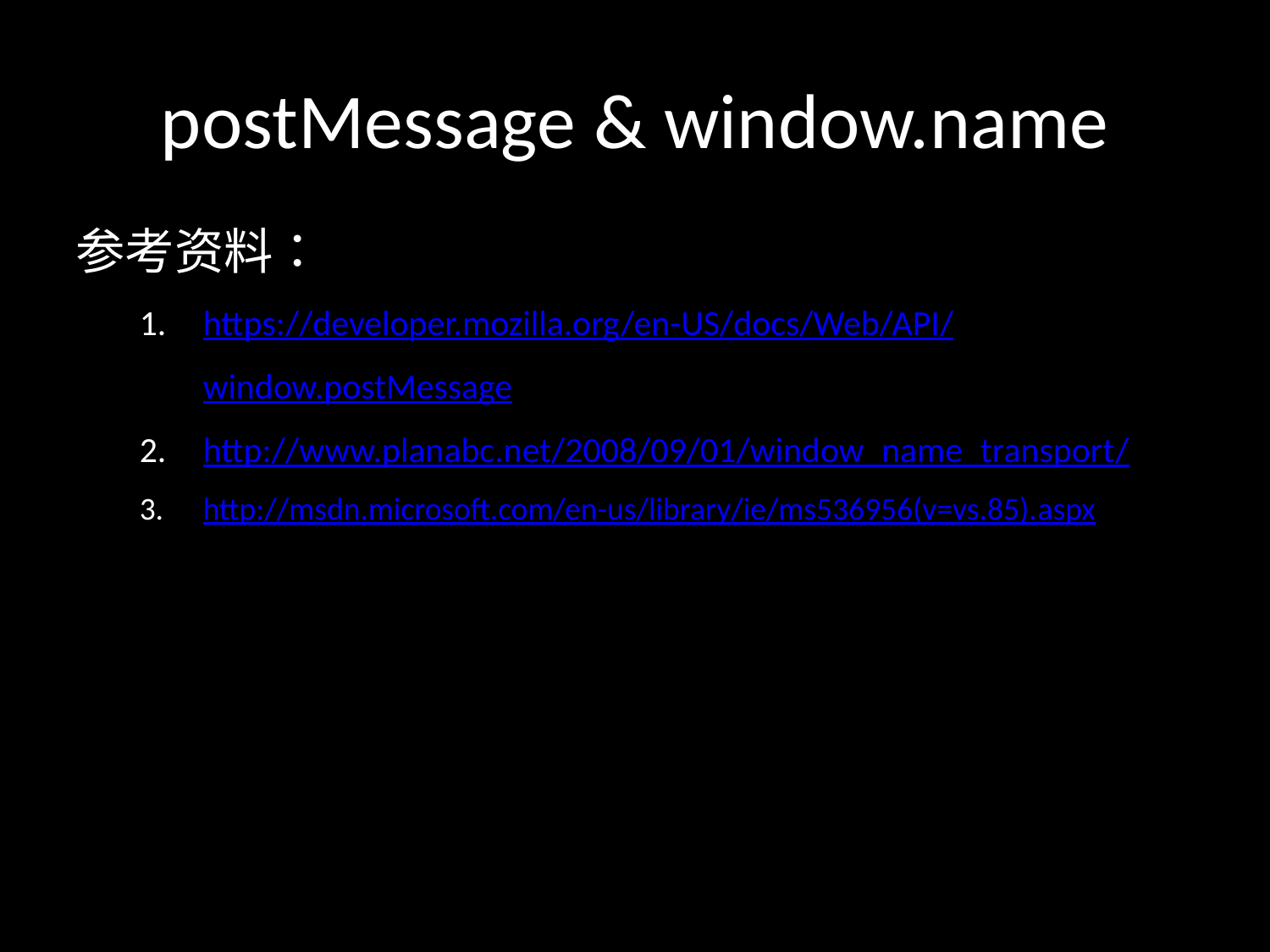

# postMessage & window.name
参考资料：
https://developer.mozilla.org/en-US/docs/Web/API/window.postMessage
http://www.planabc.net/2008/09/01/window_name_transport/
http://msdn.microsoft.com/en-us/library/ie/ms536956(v=vs.85).aspx